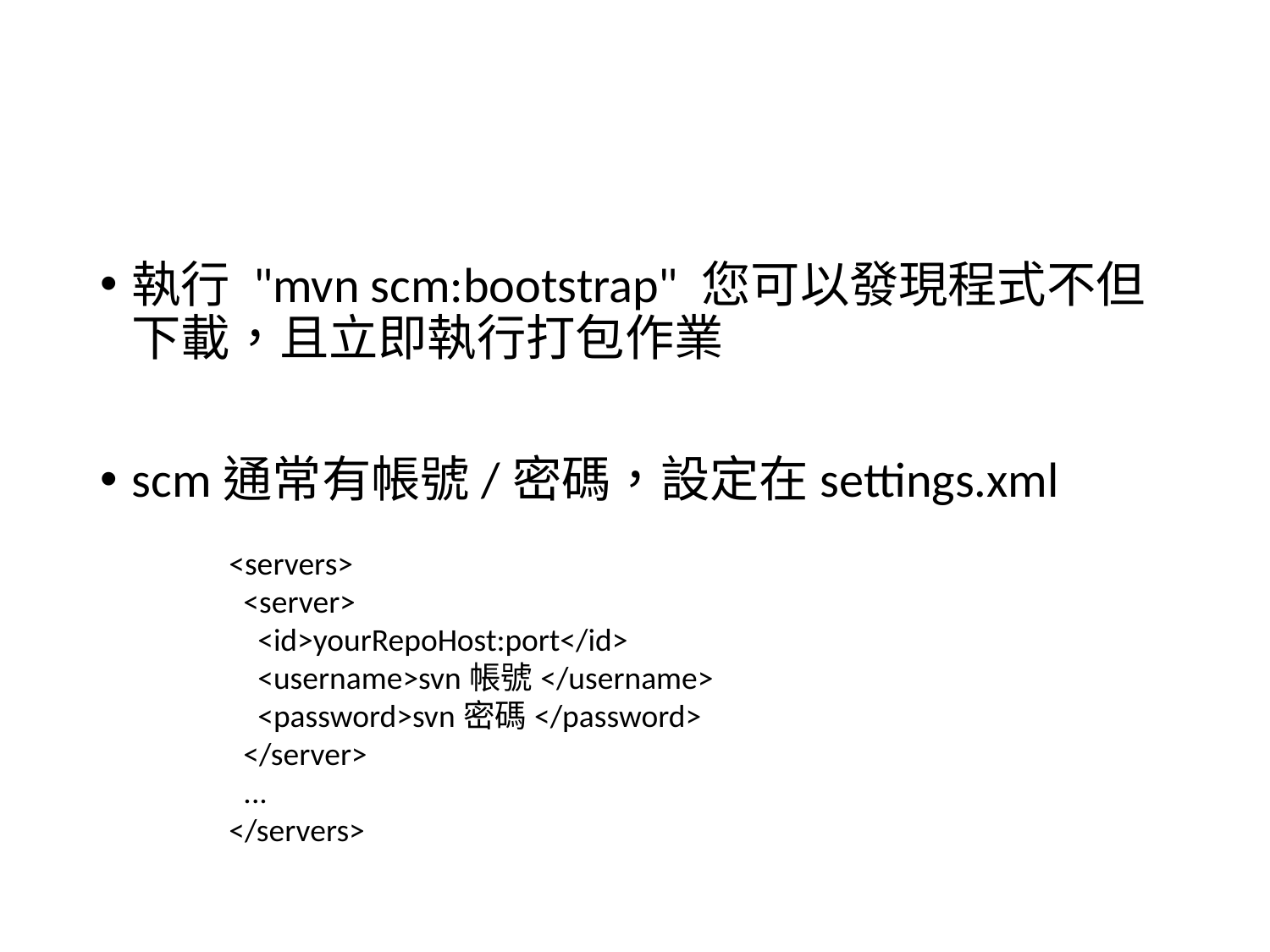

#
執行 "mvn scm:bootstrap" 您可以發現程式不但下載，且立即執行打包作業

scm通常有帳號/密碼，設定在settings.xml

<servers>
  <server>
    <id>yourRepoHost:port</id>
    <username>svn帳號</username>
    <password>svn密碼</password>
  </server>
  ...
</servers>